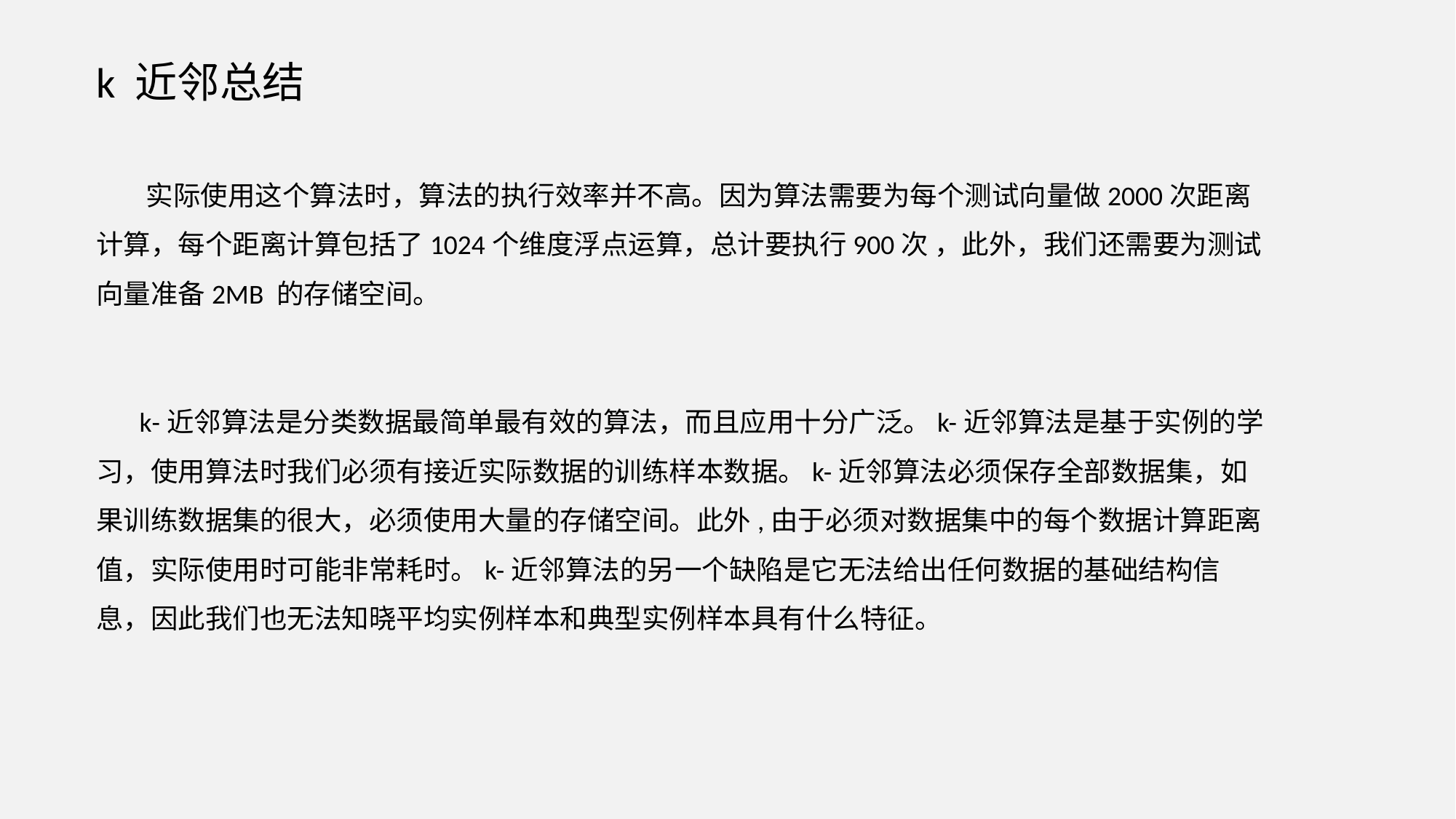

k 近邻总结
       实际使用这个算法时，算法的执行效率并不高。因为算法需要为每个测试向量做2000次距离计算，每个距离计算包括了1024个维度浮点运算，总计要执行900次 ，此外，我们还需要为测试向量准备2MB 的存储空间。
       k-近邻算法是分类数据最简单最有效的算法，而且应用十分广泛。k-近邻算法是基于实例的学习，使用算法时我们必须有接近实际数据的训练样本数据。k-近邻算法必须保存全部数据集，如果训练数据集的很大，必须使用大量的存储空间。此外,由于必须对数据集中的每个数据计算距离值，实际使用时可能非常耗时。k-近邻算法的另一个缺陷是它无法给出任何数据的基础结构信息，因此我们也无法知晓平均实例样本和典型实例样本具有什么特征。